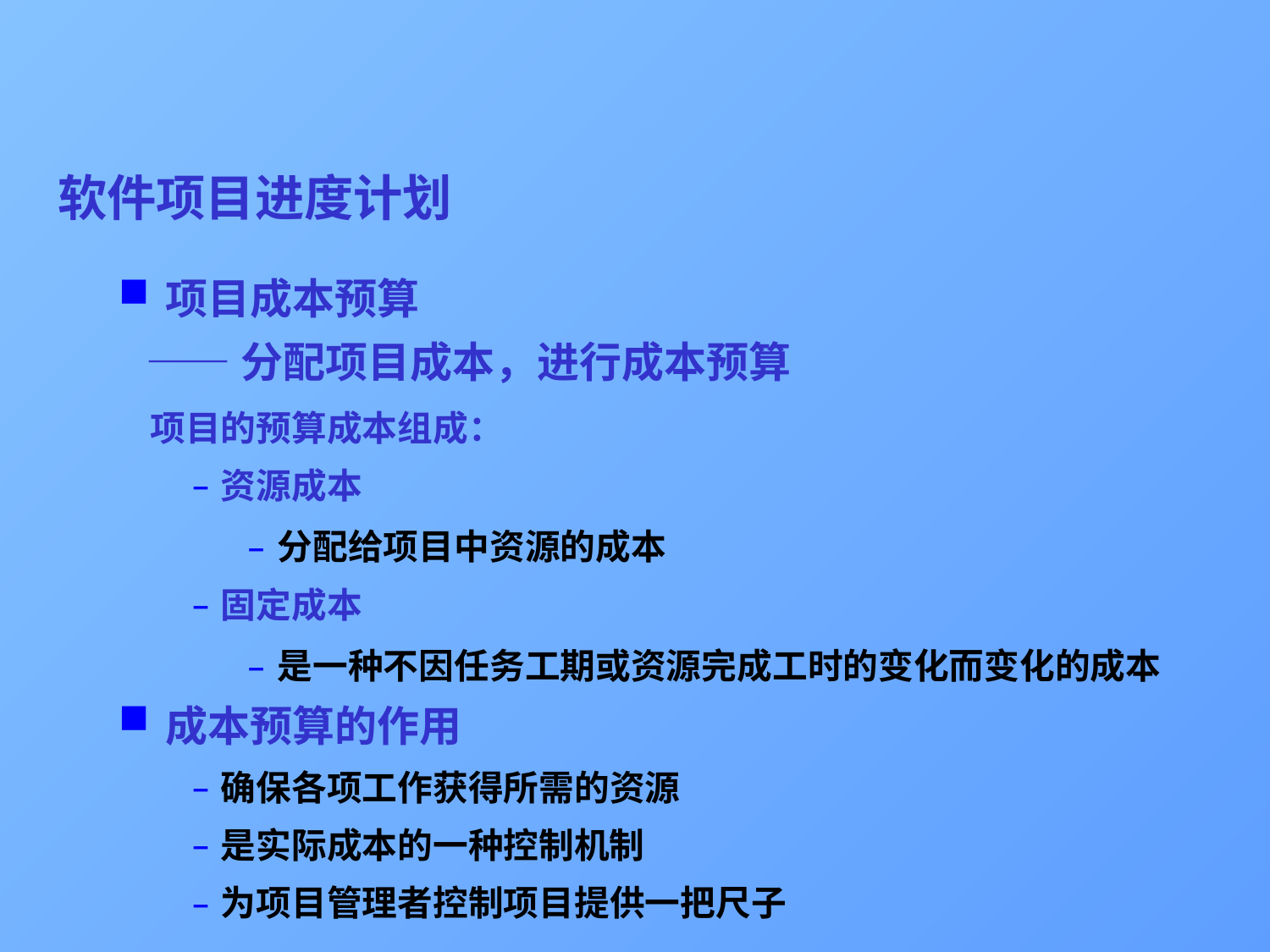

# 软件项目进度计划
项目成本预算
   ——分配项目成本，进行成本预算
   项目的预算成本组成：
资源成本
分配给项目中资源的成本
固定成本
是一种不因任务工期或资源完成工时的变化而变化的成本
成本预算的作用
确保各项工作获得所需的资源
是实际成本的一种控制机制
为项目管理者控制项目提供一把尺子